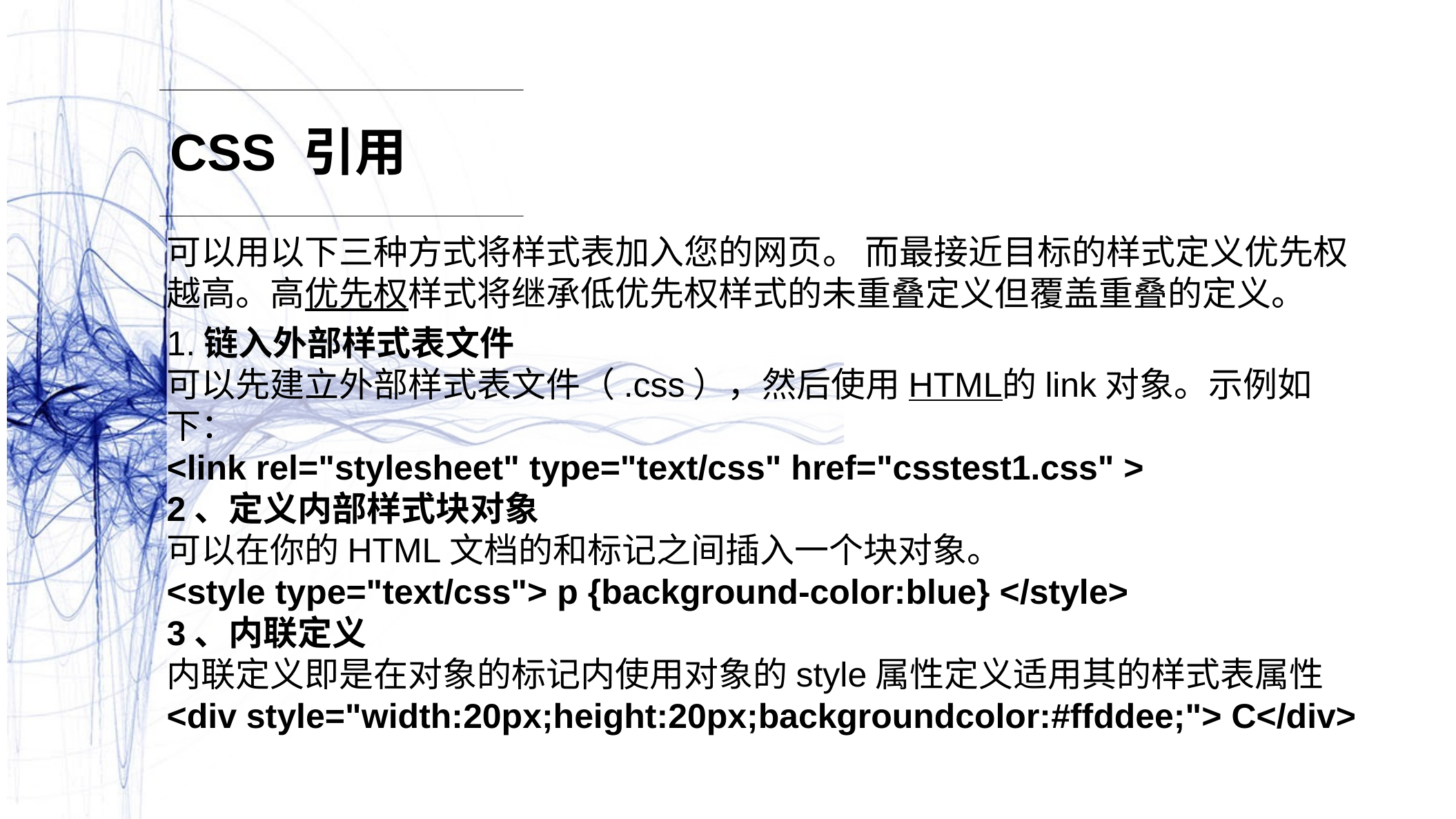

CSS 引用

可以用以下三种方式将样式表加入您的网页。 而最接近目标的样式定义优先权越高。高优先权样式将继承低优先权样式的未重叠定义但覆盖重叠的定义。
1.链入外部样式表文件
可以先建立外部样式表文件（.css），然后使用HTML的link对象。示例如下：
<link rel="stylesheet" type="text/css" href="csstest1.css" >
2、定义内部样式块对象
可以在你的HTML文档的和标记之间插入一个块对象。
<style type="text/css"> p {background-color:blue} </style>
3、内联定义
内联定义即是在对象的标记内使用对象的style属性定义适用其的样式表属性
<div style="width:20px;height:20px;backgroundcolor:#ffddee;"> C</div>